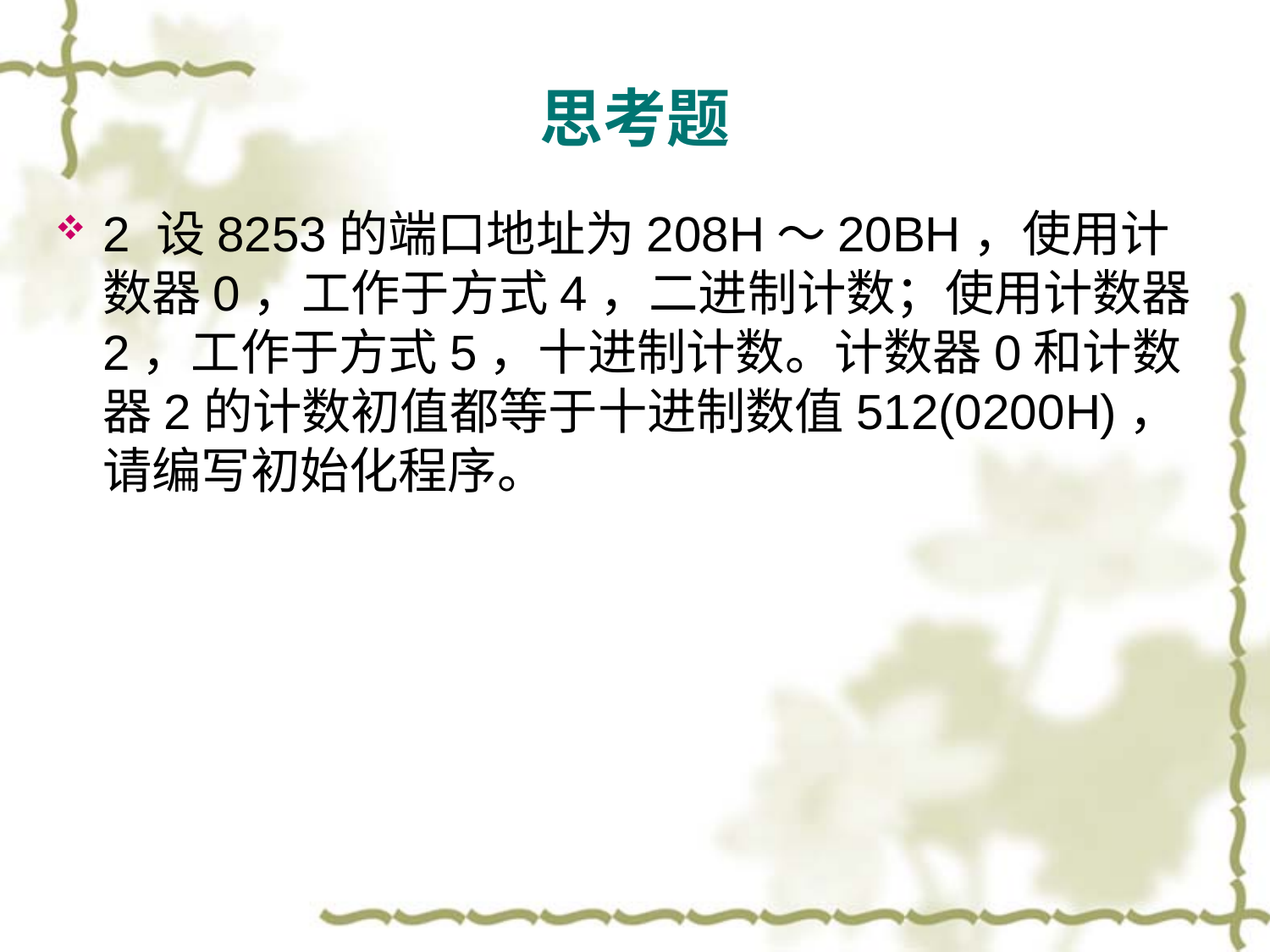

# 思考题
2 设8253的端口地址为208H～20BH，使用计数器0，工作于方式4，二进制计数；使用计数器2，工作于方式5，十进制计数。计数器0和计数器2的计数初值都等于十进制数值512(0200H)，请编写初始化程序。